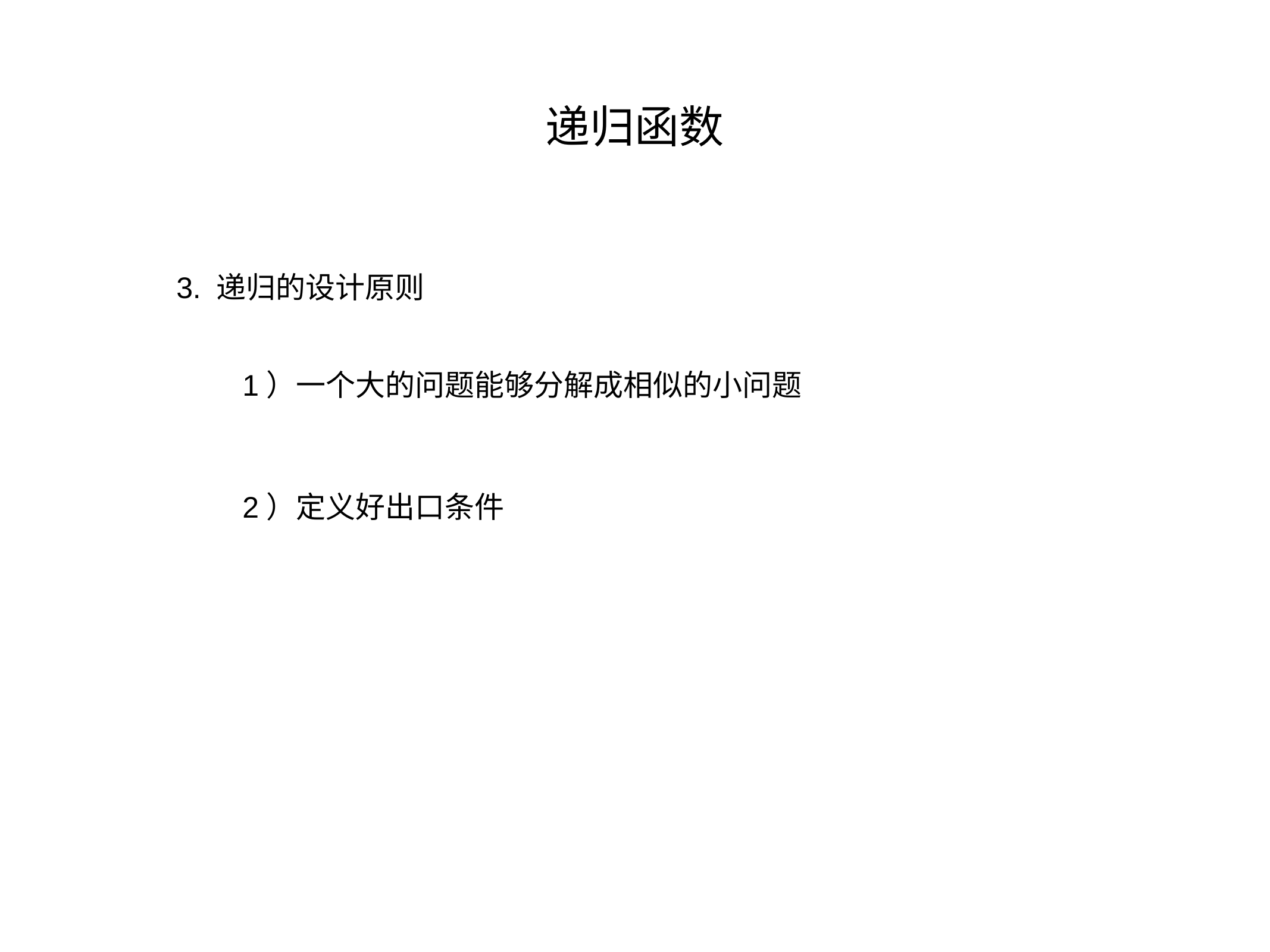

递归函数
3. 递归的设计原则
1）一个大的问题能够分解成相似的小问题
2）定义好出口条件